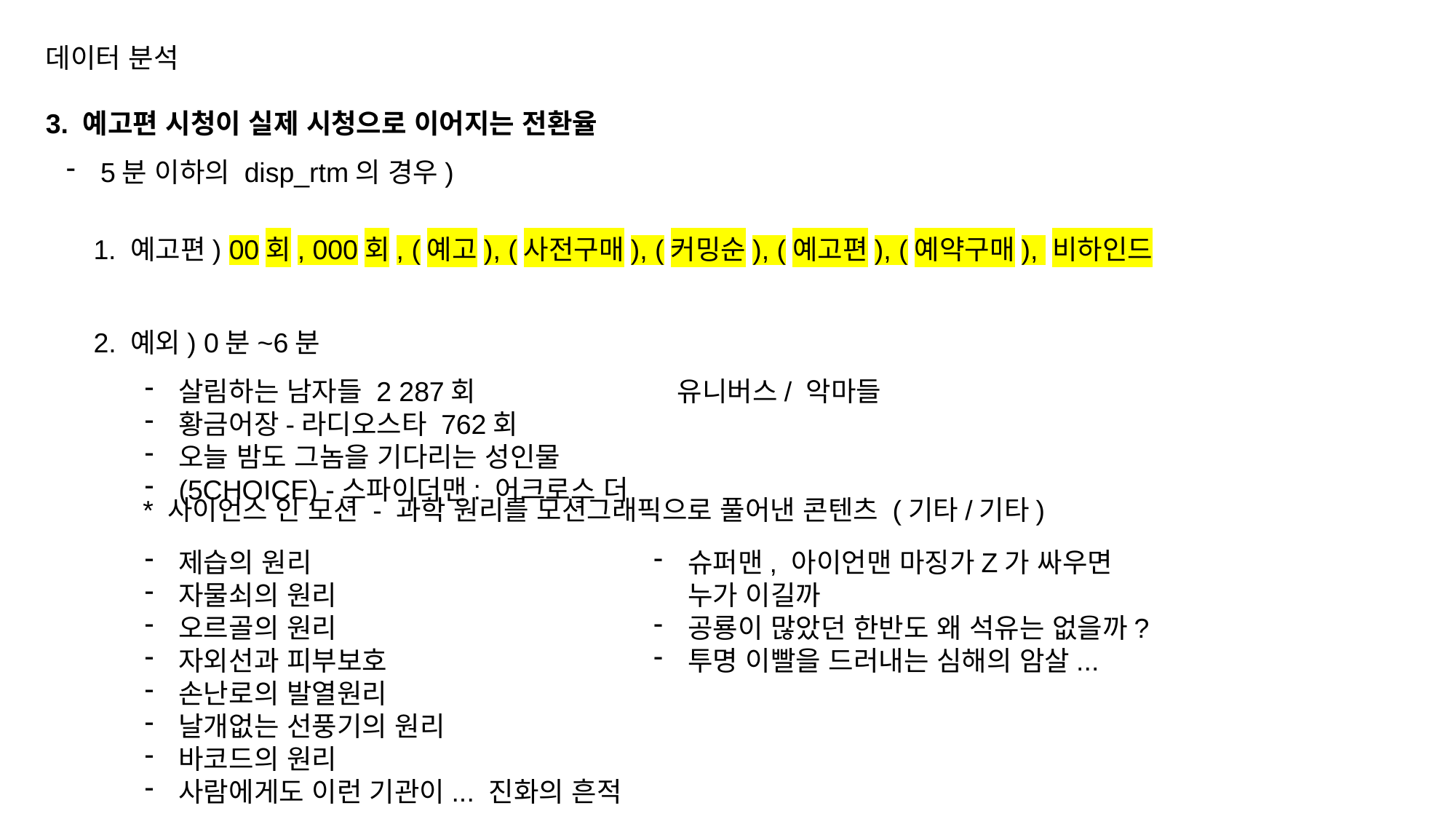

데이터 분석

3. 예고편 시청이 실제 시청으로 이어지는 전환율
5분 이하의 disp_rtm의 경우)

1. 예고편) 00회, 000회, (예고), (사전구매), (커밍순), (예고편), (예약구매), 비하인드
2. 예외) 0분~6분
살림하는 남자들 2 287회
황금어장-라디오스타 762회
오늘 밤도 그놈을 기다리는 성인물
(5CHOICE) -스파이더맨: 어크로스 더 유니버스/ 악마들
* 사이언스 인 모션 - 과학 원리를 모션그래픽으로 풀어낸 콘텐츠 (기타/기타)
제습의 원리
자물쇠의 원리
오르골의 원리
자외선과 피부보호
손난로의 발열원리
날개없는 선풍기의 원리
바코드의 원리
사람에게도 이런 기관이... 진화의 흔적
슈퍼맨, 아이언맨 마징가Z가 싸우면 누가 이길까
공룡이 많았던 한반도 왜 석유는 없을까?
투명 이빨을 드러내는 심해의 암살...